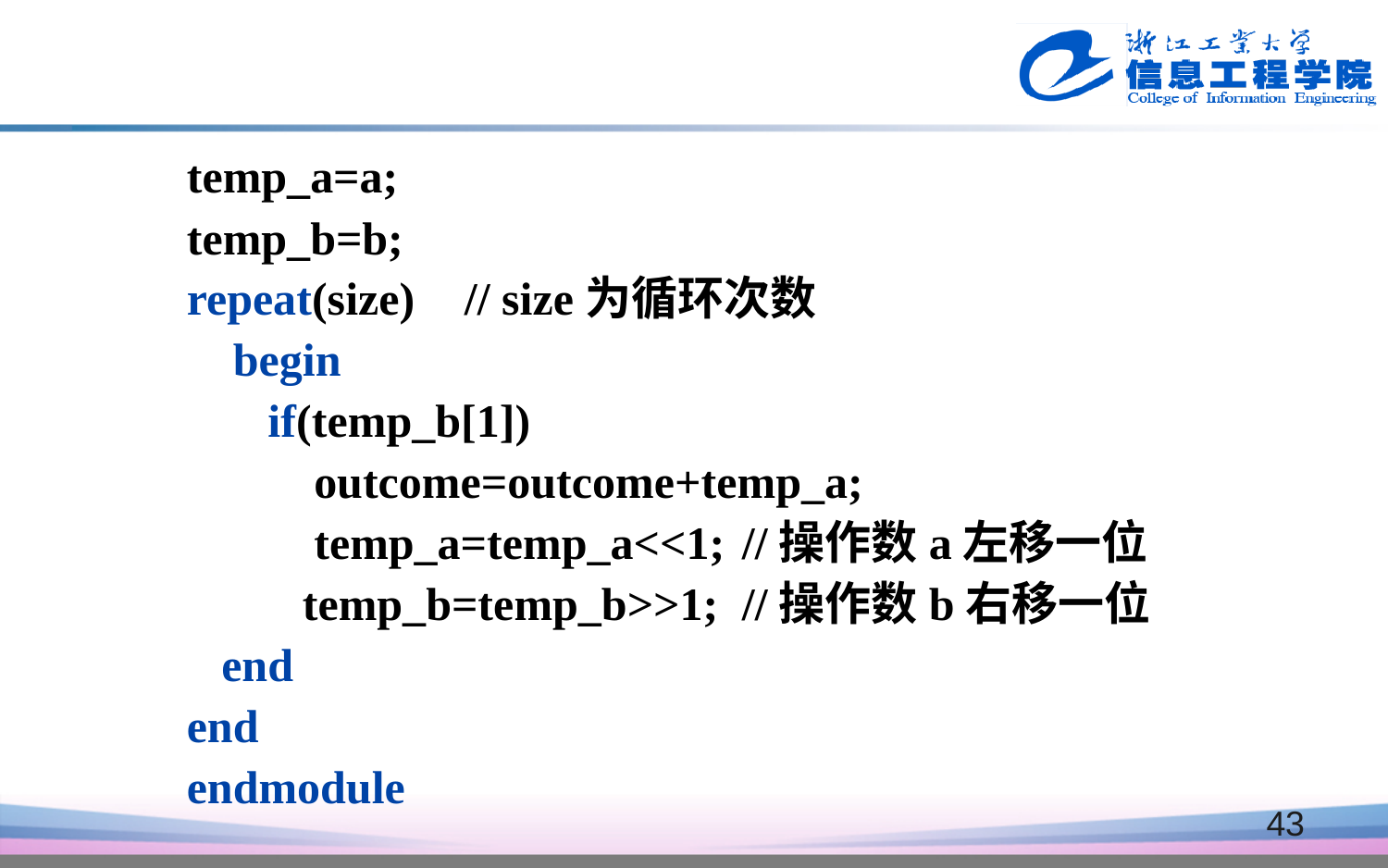

temp_a=a;
temp_b=b;
repeat(size)	// size为循环次数
    begin
       if(temp_b[1])
           outcome=outcome+temp_a;
           temp_a=temp_a<<1;	//操作数a左移一位
          temp_b=temp_b>>1;	//操作数b右移一位
   end
end
endmodule
43